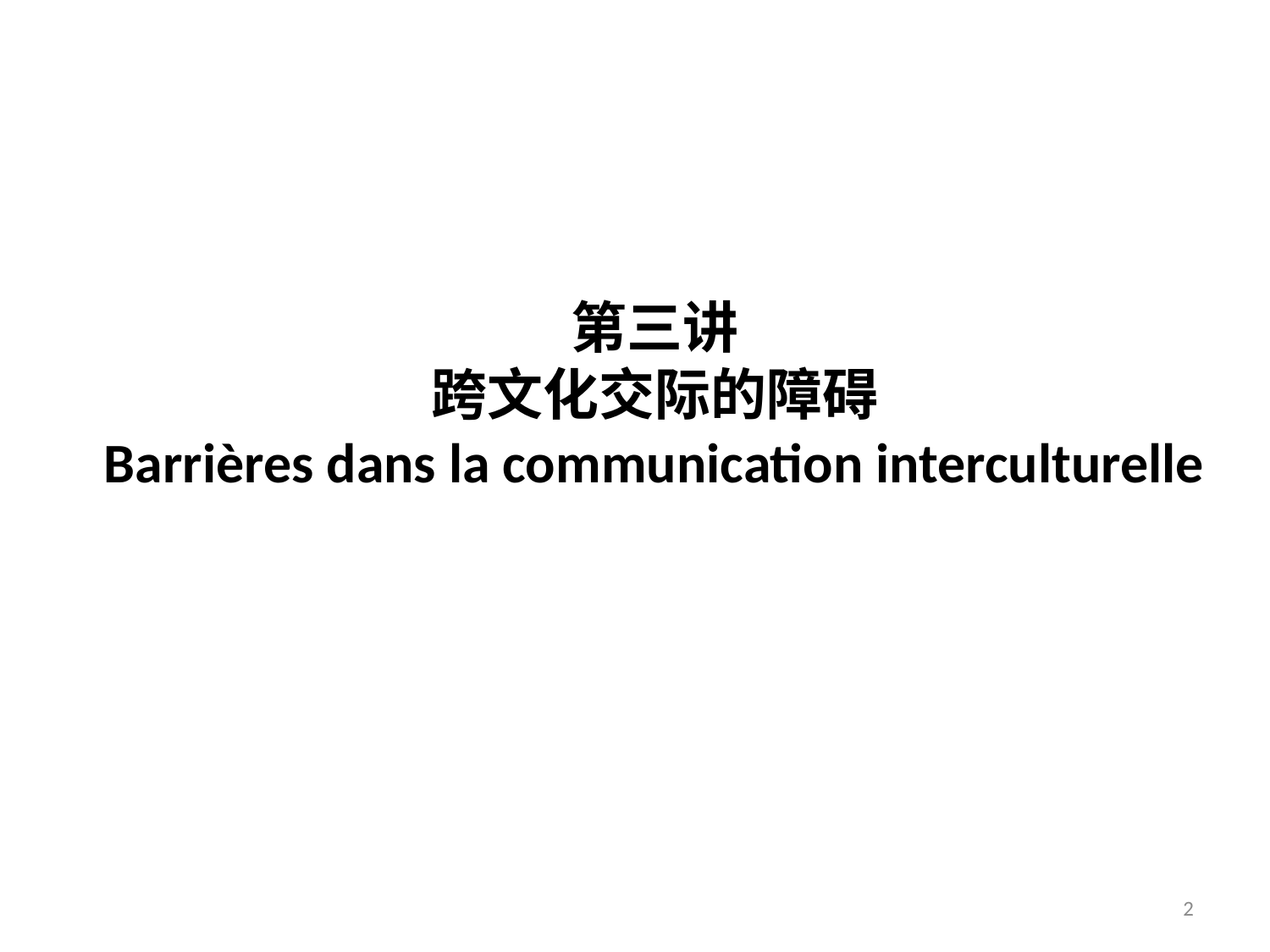

# 第三讲 跨文化交际的障碍 Barrières dans la communication interculturelle
2